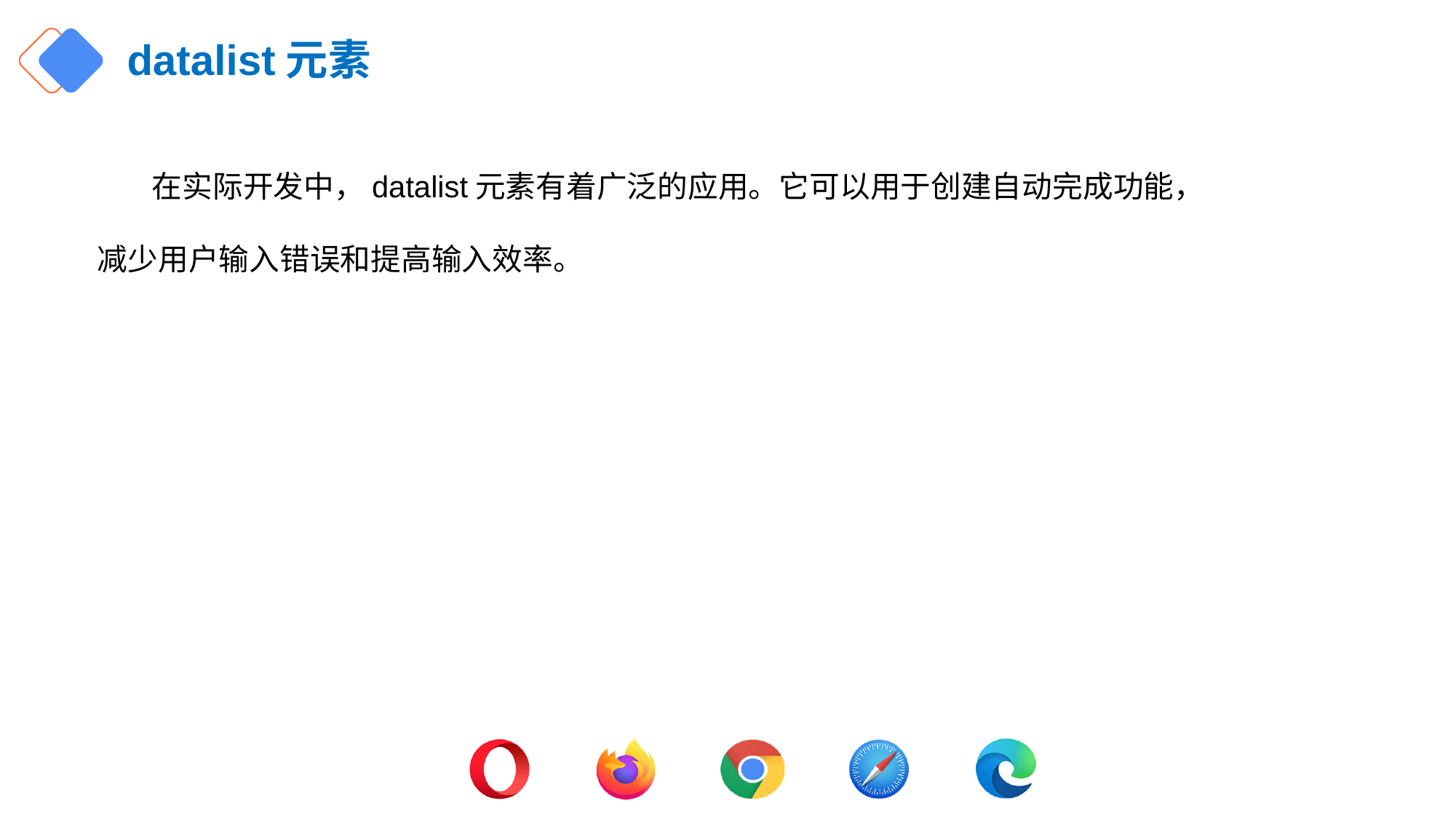

# datalist元素
在实际开发中，datalist元素有着广泛的应用。它可以用于创建自动完成功能，减少用户输入错误和提高输入效率。